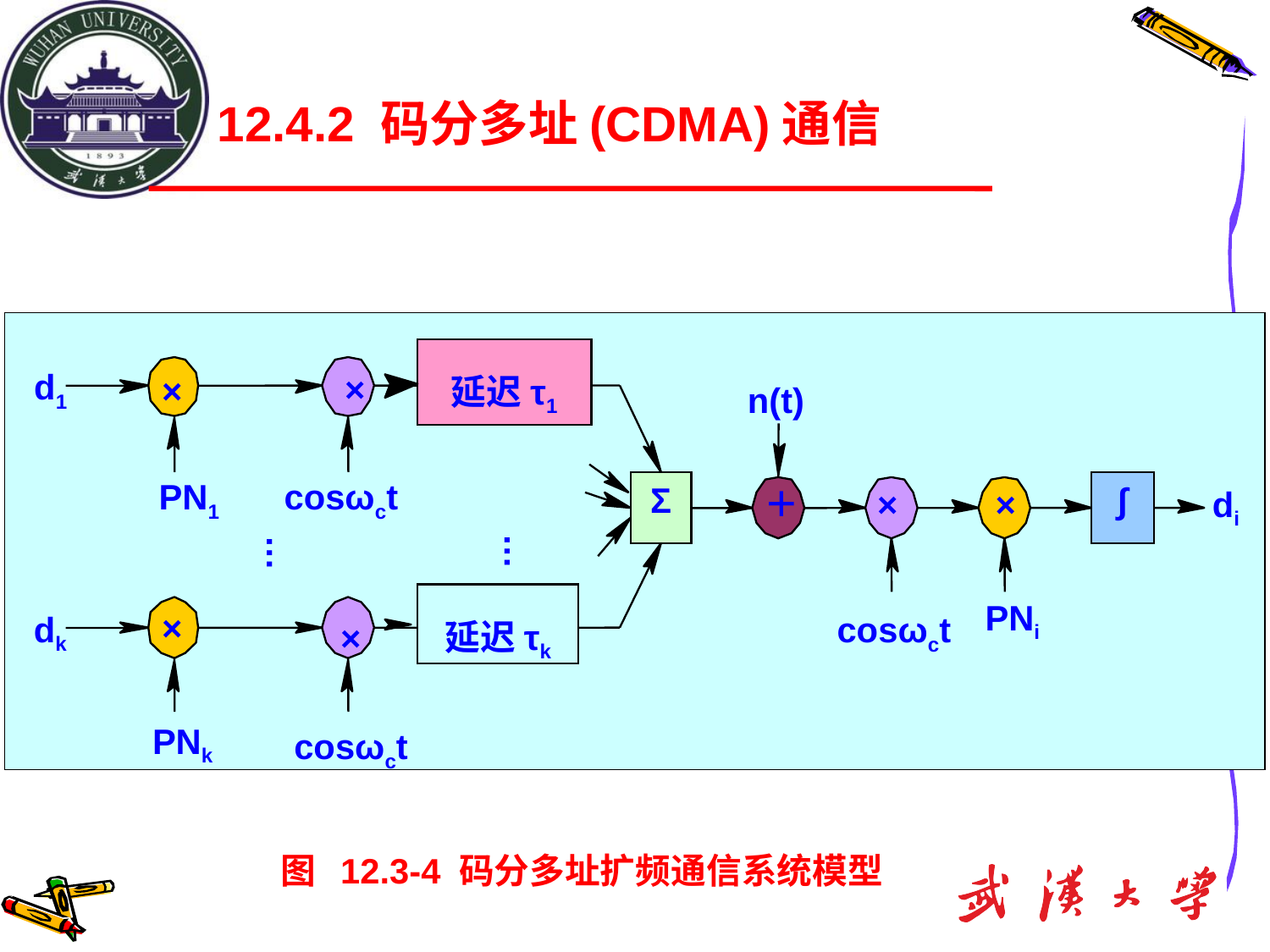

12.4.2 码分多址(CDMA)通信

延迟τ1

d1
×
×

n(t)

Σ
∫
PN1
cosωct

＋
×
×
di

…
…

延迟τk
PNi

×
dk
cosωct
×

PNk

cosωct
图  12.3-4 码分多址扩频通信系统模型